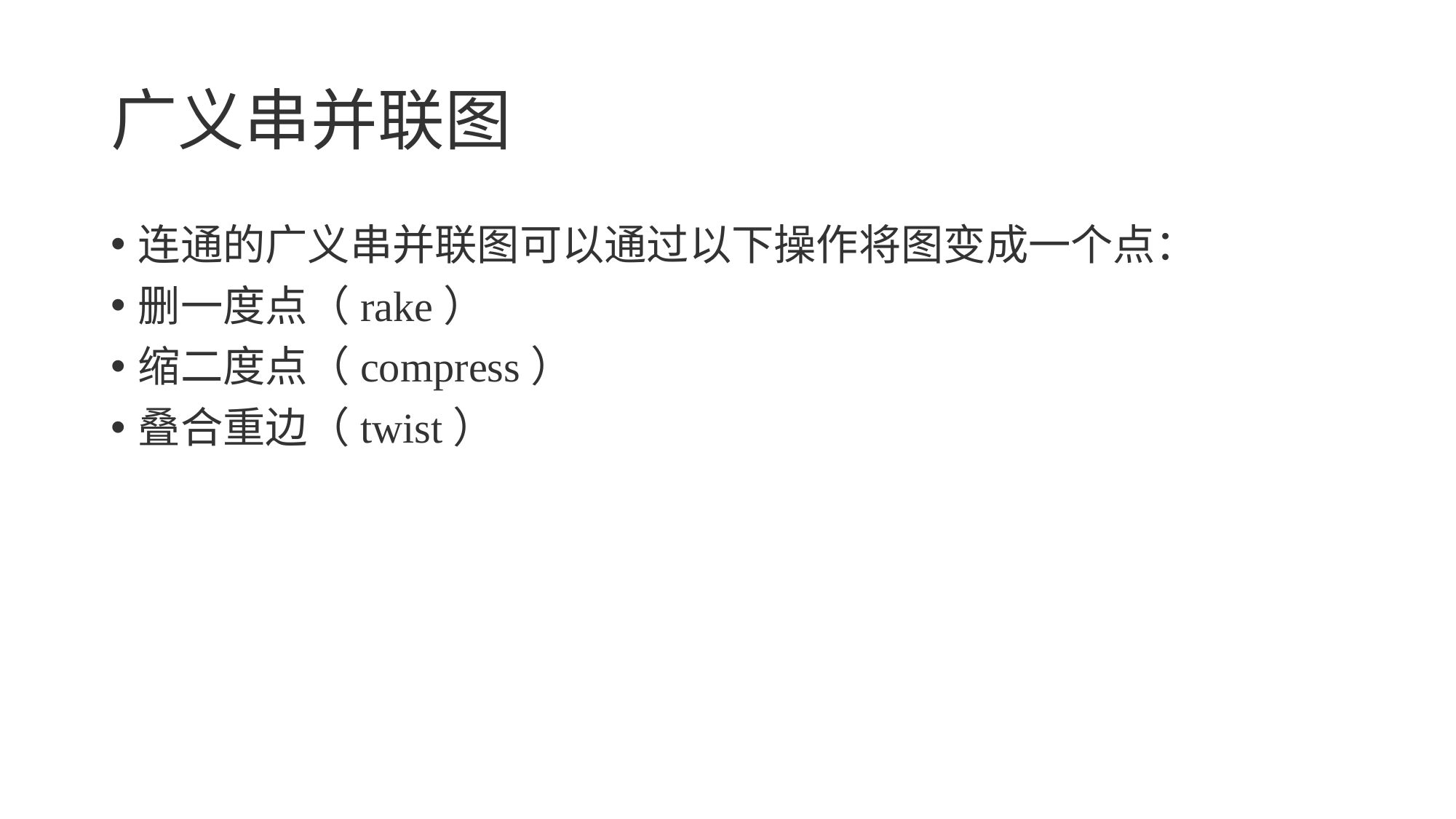

# 广义串并联图
连通的广义串并联图可以通过以下操作将图变成一个点：
删一度点（rake）
缩二度点（compress）
叠合重边（twist）